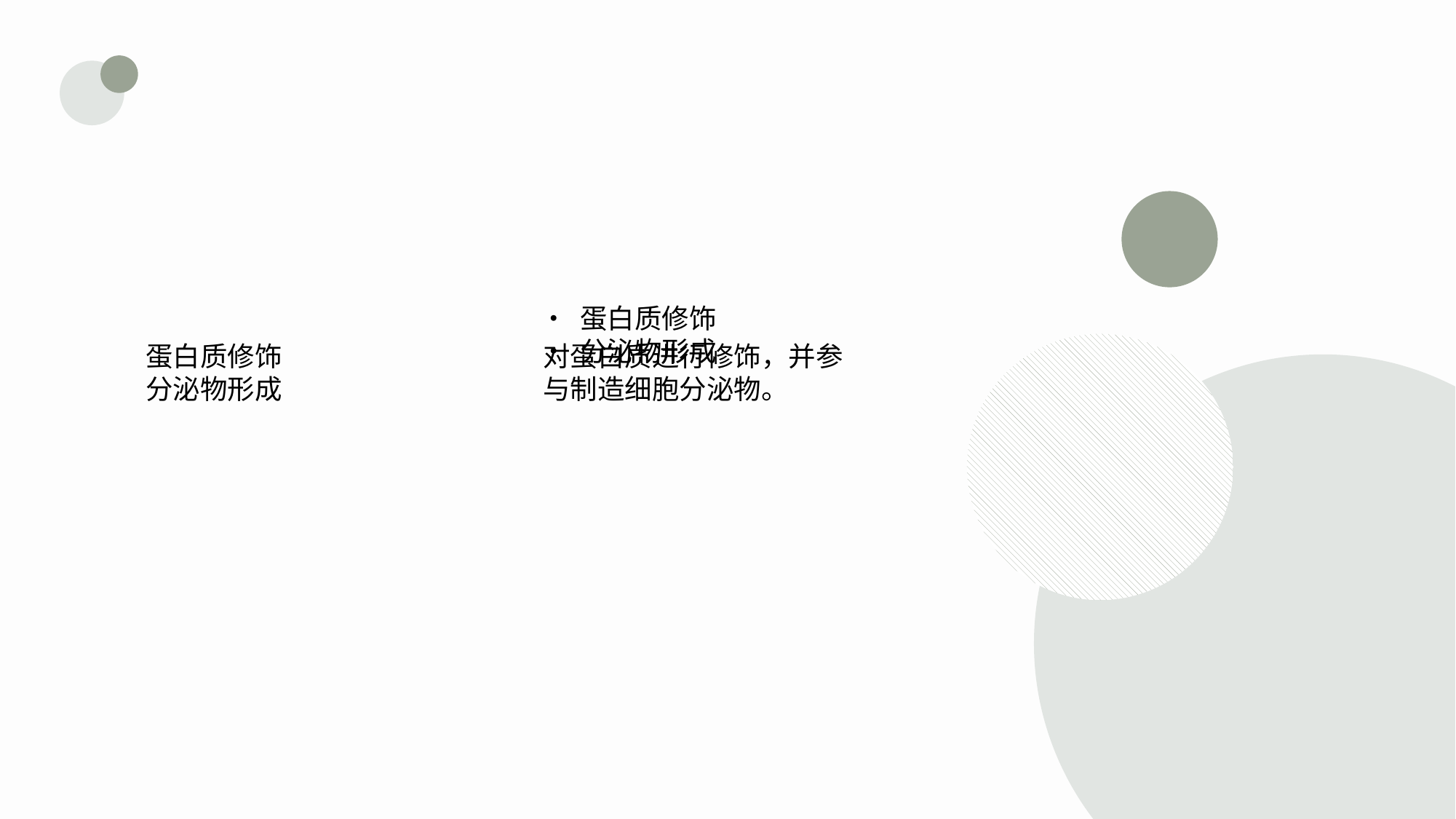

• 蛋白质修饰
• 分泌物形成
蛋白质修饰
分泌物形成
对蛋白质进行修饰，并参与制造细胞分泌物。